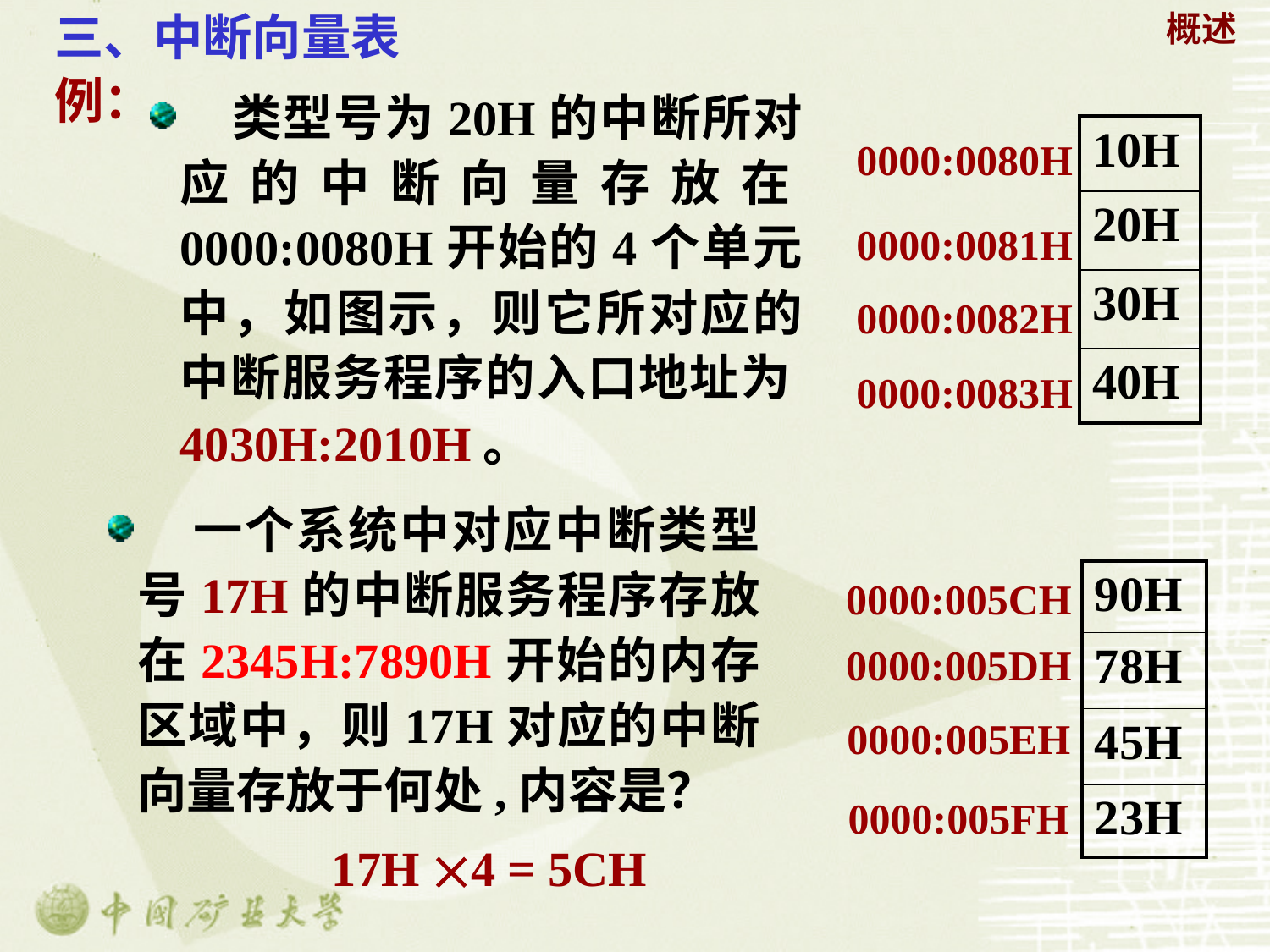

三、中断向量表
例：
# 概述
   类型号为20H的中断所对应的中断向量存放在0000:0080H开始的4个单元中，如图示，则它所对应的中断服务程序的入口地址为4030H:2010H。
| 10H |
| --- |
| 20H |
| 30H |
| 40H |
0000:0080H
0000:0081H
0000:0082H
0000:0083H
   一个系统中对应中断类型号17H的中断服务程序存放在2345H:7890H开始的内存区域中，则17H对应的中断向量存放于何处,内容是？
| 90H |
| --- |
| 78H |
| 45H |
| 23H |
0000:005CH
0000:005DH
0000:005EH
0000:005FH
 17H ×4 = 5CH